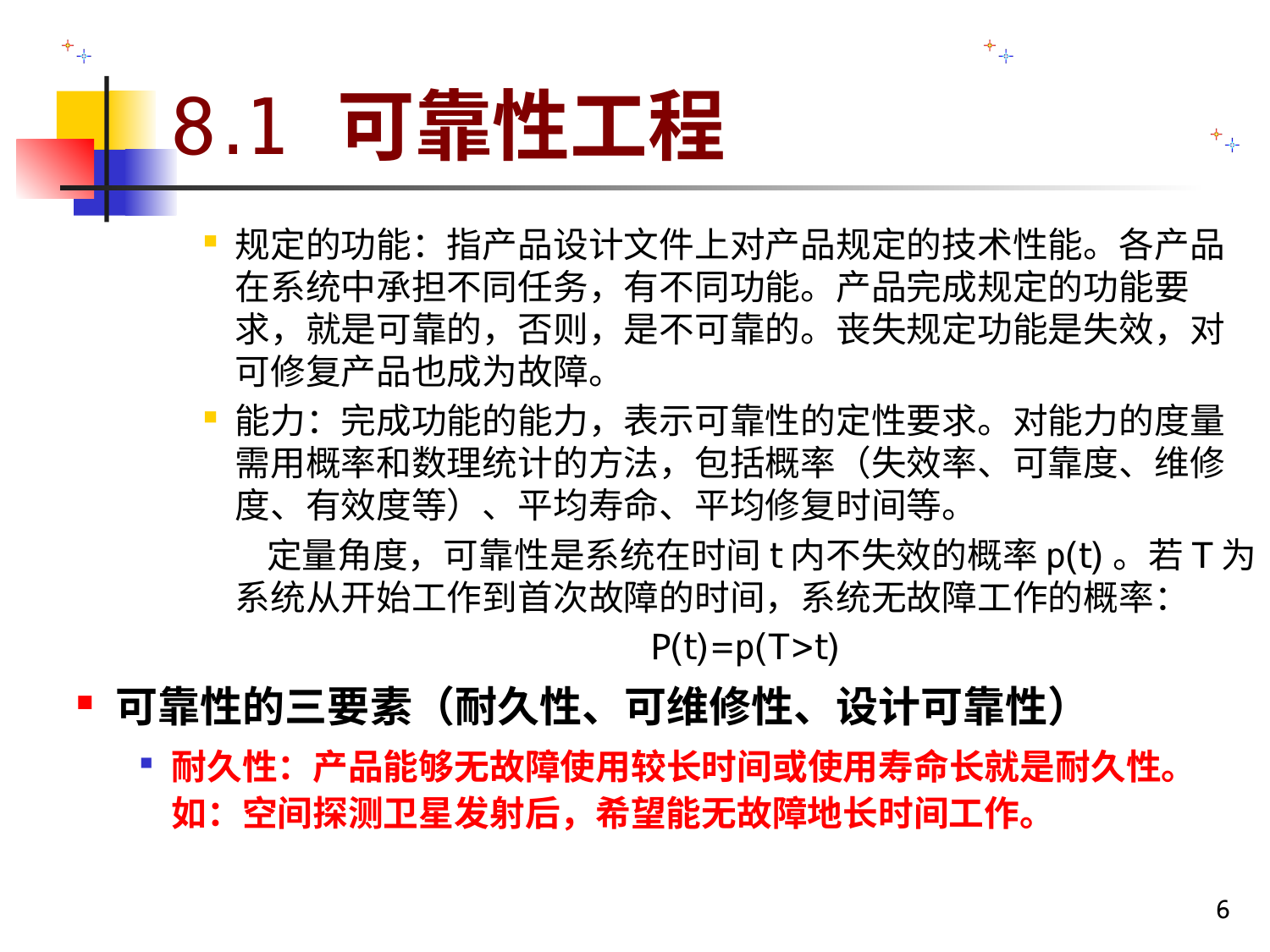

# 8.1 可靠性工程
规定的功能：指产品设计文件上对产品规定的技术性能。各产品在系统中承担不同任务，有不同功能。产品完成规定的功能要求，就是可靠的，否则，是不可靠的。丧失规定功能是失效，对可修复产品也成为故障。
能力：完成功能的能力，表示可靠性的定性要求。对能力的度量需用概率和数理统计的方法，包括概率（失效率、可靠度、维修度、有效度等）、平均寿命、平均修复时间等。
定量角度，可靠性是系统在时间t内不失效的概率p(t)。若T为系统从开始工作到首次故障的时间，系统无故障工作的概率：
P(t)=p(T>t)
可靠性的三要素（耐久性、可维修性、设计可靠性）
耐久性：产品能够无故障使用较长时间或使用寿命长就是耐久性。如：空间探测卫星发射后，希望能无故障地长时间工作。
6